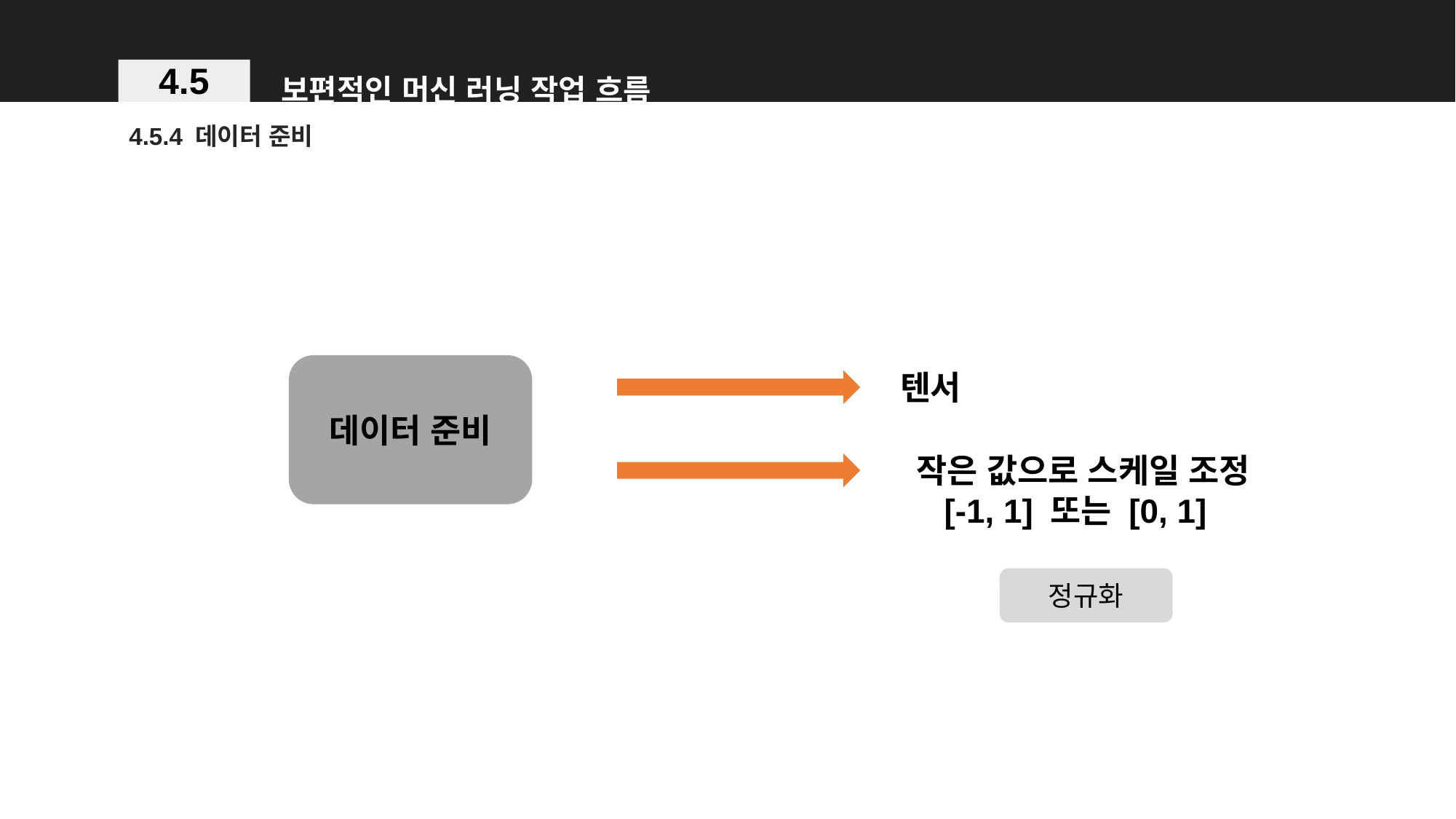

보편적인 머신 러닝 작업 흐름
4.5

4.5.4 데이터 준비

텐서

데이터 준비
작은 값으로 스케일 조정
   [-1, 1] 또는 [0, 1]

정규화